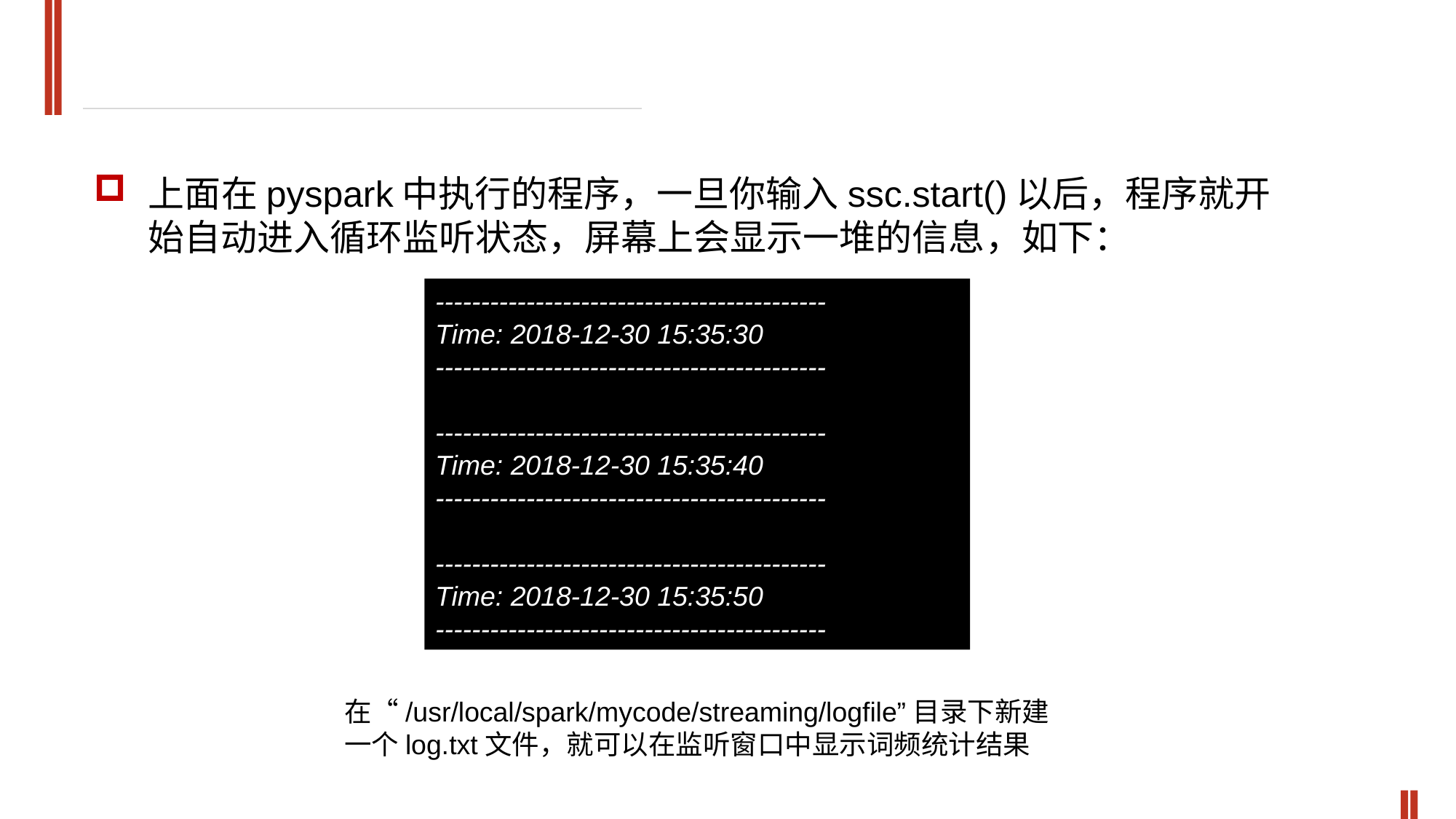

上面在pyspark中执行的程序，一旦你输入ssc.start()以后，程序就开始自动进入循环监听状态，屏幕上会显示一堆的信息，如下：

-------------------------------------------
Time: 2018-12-30 15:35:30
-------------------------------------------

-------------------------------------------
Time: 2018-12-30 15:35:40
-------------------------------------------

-------------------------------------------
Time: 2018-12-30 15:35:50
-------------------------------------------
在“/usr/local/spark/mycode/streaming/logfile”目录下新建一个log.txt文件，就可以在监听窗口中显示词频统计结果